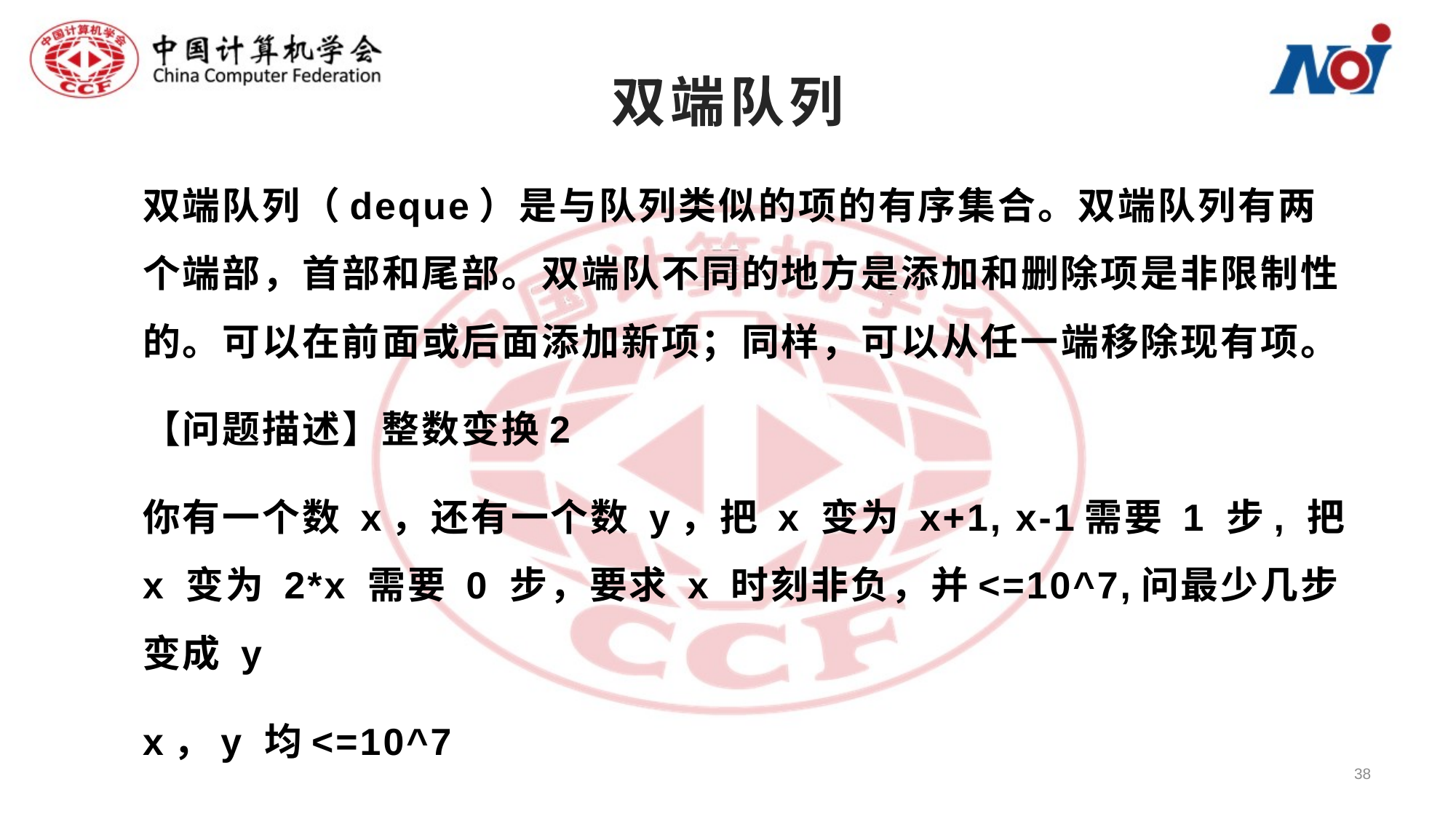

# 双端队列
双端队列（deque）是与队列类似的项的有序集合。双端队列有两个端部，首部和尾部。双端队不同的地方是添加和删除项是非限制性的。可以在前面或后面添加新项；同样，可以从任一端移除现有项。
【问题描述】整数变换2
你有一个数 x，还有一个数 y，把 x 变为 x+1, x-1需要 1 步, 把 x 变为 2*x 需要 0 步，要求 x 时刻非负，并<=10^7,问最少几步变成 y
x，y 均<=10^7
38